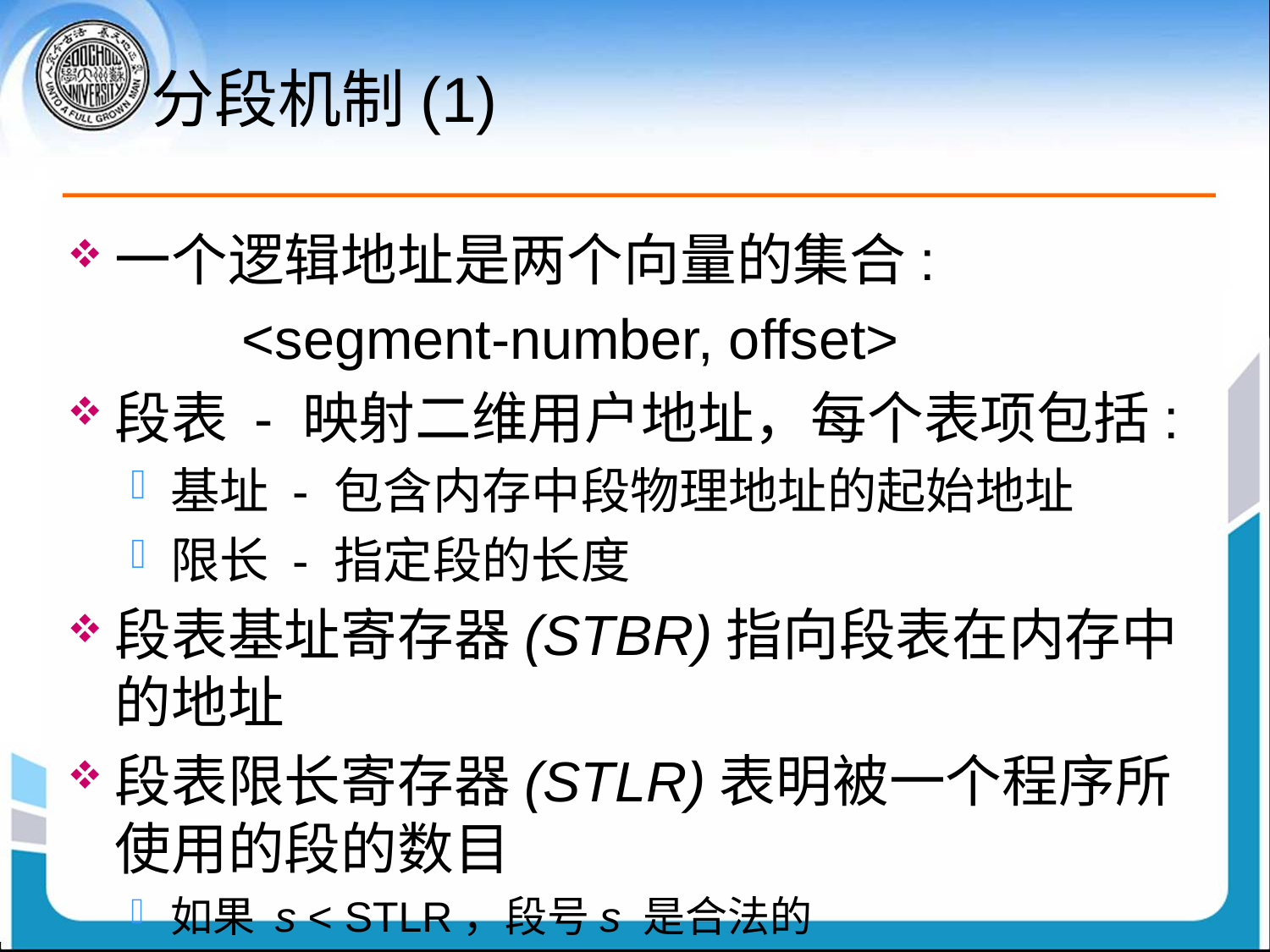

# 分段机制(1)
一个逻辑地址是两个向量的集合:
		<segment-number, offset>
段表 - 映射二维用户地址，每个表项包括:
基址 - 包含内存中段物理地址的起始地址
限长 - 指定段的长度
段表基址寄存器(STBR)指向段表在内存中的地址
段表限长寄存器(STLR)表明被一个程序所使用的段的数目
如果 s < STLR，段号s 是合法的